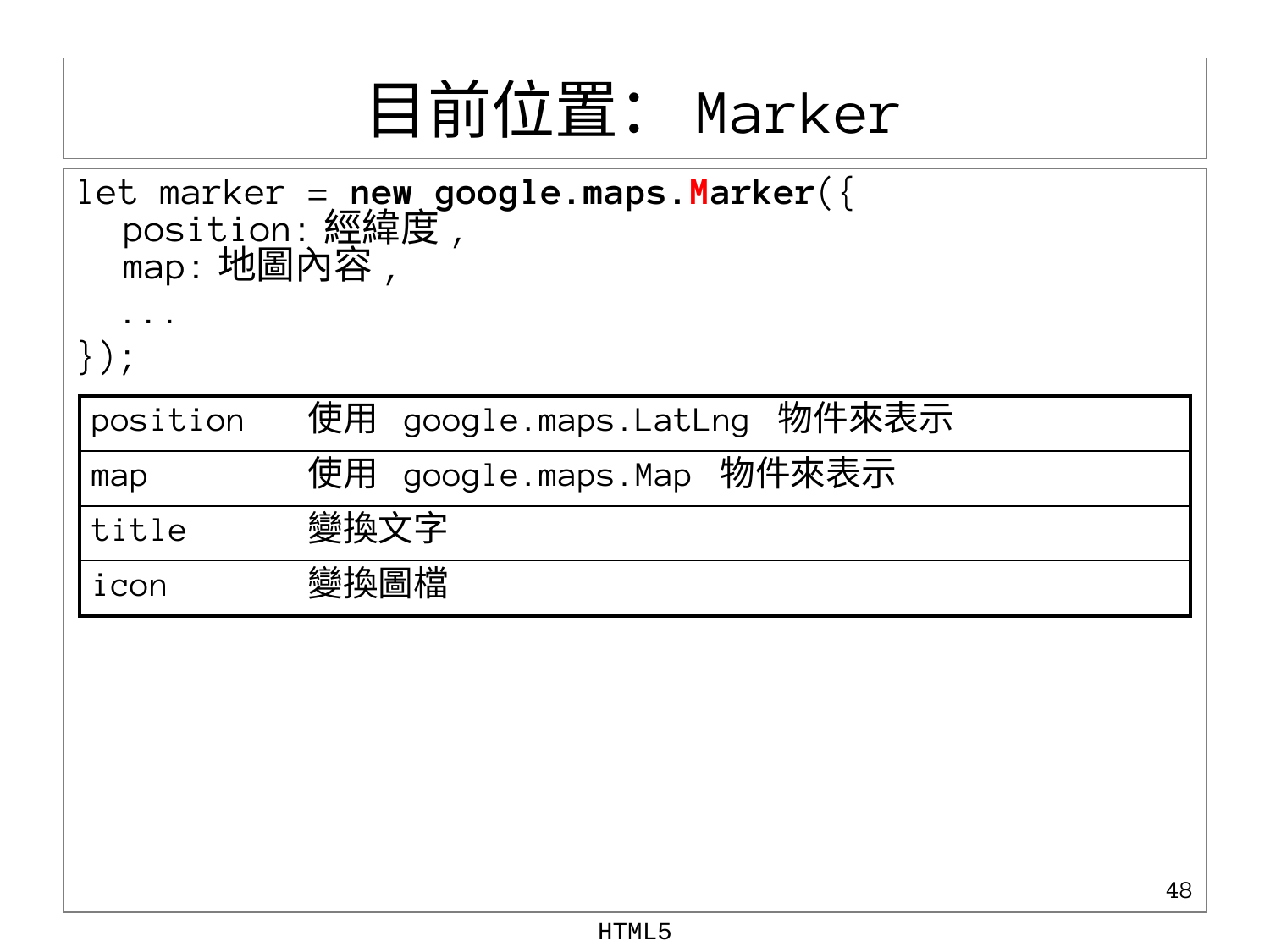

# 目前位置：Marker
let marker = new google.maps.Marker({
position:經緯度,
map:地圖內容,
  ...
});
| position | 使用 google.maps.LatLng 物件來表示 |
| --- | --- |
| map | 使用 google.maps.Map 物件來表示 |
| title | 變換文字 |
| icon | 變換圖檔 |
48
HTML5